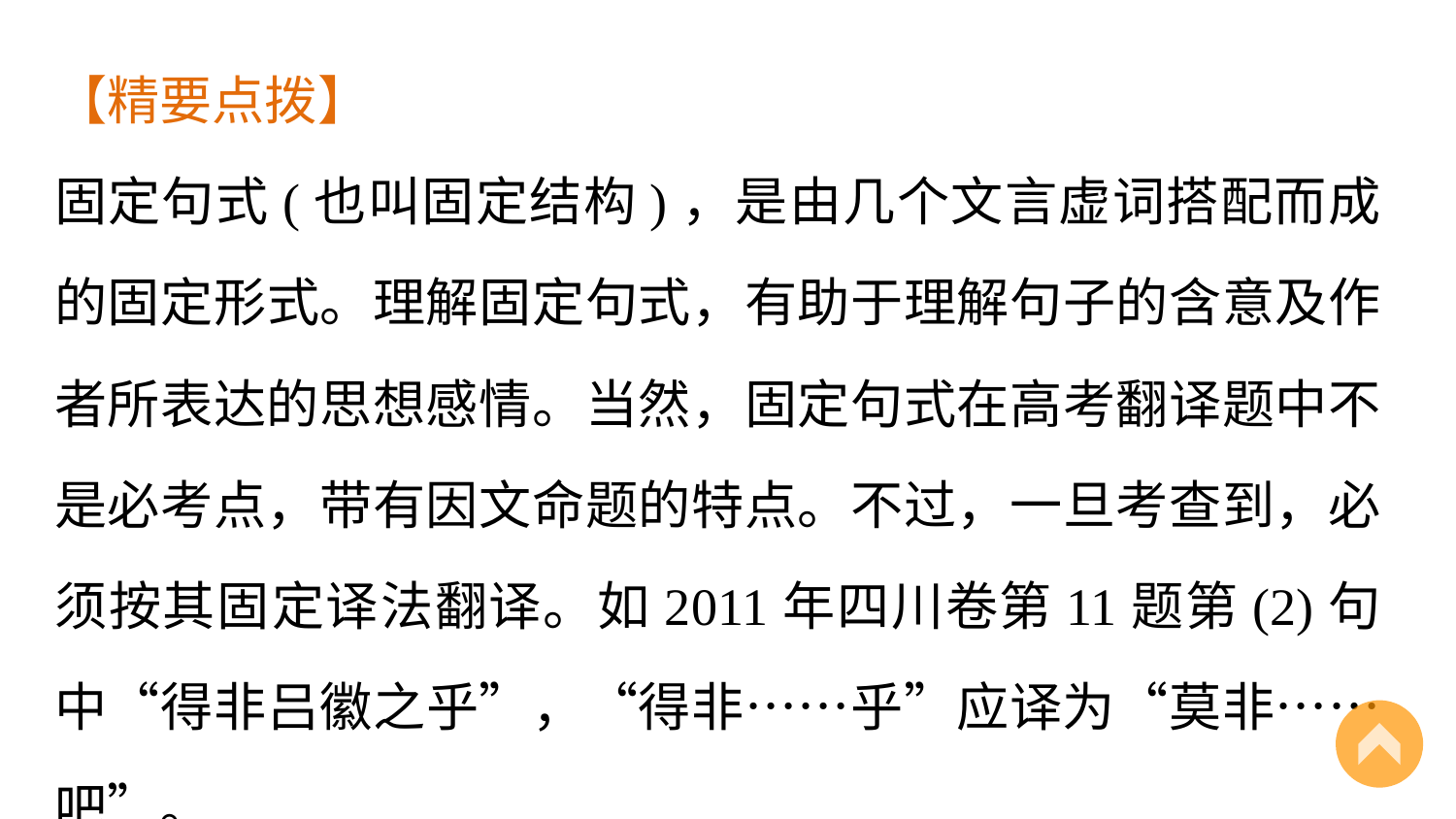

【精要点拨】
固定句式(也叫固定结构)，是由几个文言虚词搭配而成的固定形式。理解固定句式，有助于理解句子的含意及作者所表达的思想感情。当然，固定句式在高考翻译题中不是必考点，带有因文命题的特点。不过，一旦考查到，必须按其固定译法翻译。如2011年四川卷第11题第(2)句中“得非吕徽之乎”，“得非……乎”应译为“莫非……吧”。